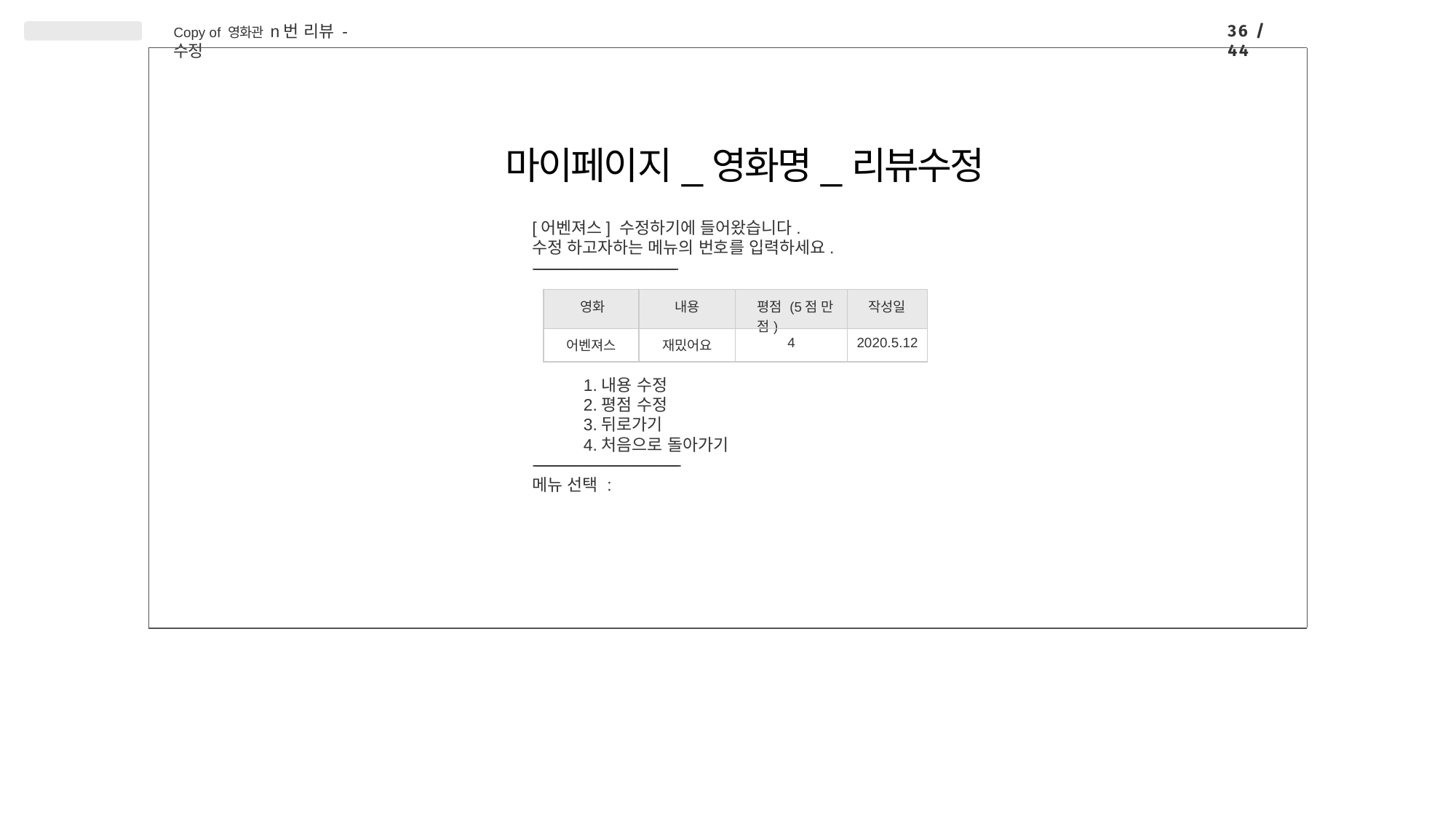

36 / 44
Copy of 영화관 n번 리뷰 - 수정

# 마이페이지_영화명_리뷰수정
[어벤져스] 수정하기에 들어왔습니다.
수정 하고자하는 메뉴의 번호를 입력하세요.
---------------------------------------------------------------
| 영화 | 내용 | 평점 (5점 만점) | 작성일 |
| --- | --- | --- | --- |
| 어벤져스 | 재밌어요 | 4 | 2020.5.12 |
내용 수정
평점 수정
뒤로가기
처음으로 돌아가기
----------------------------------------------------------------
메뉴 선택 :